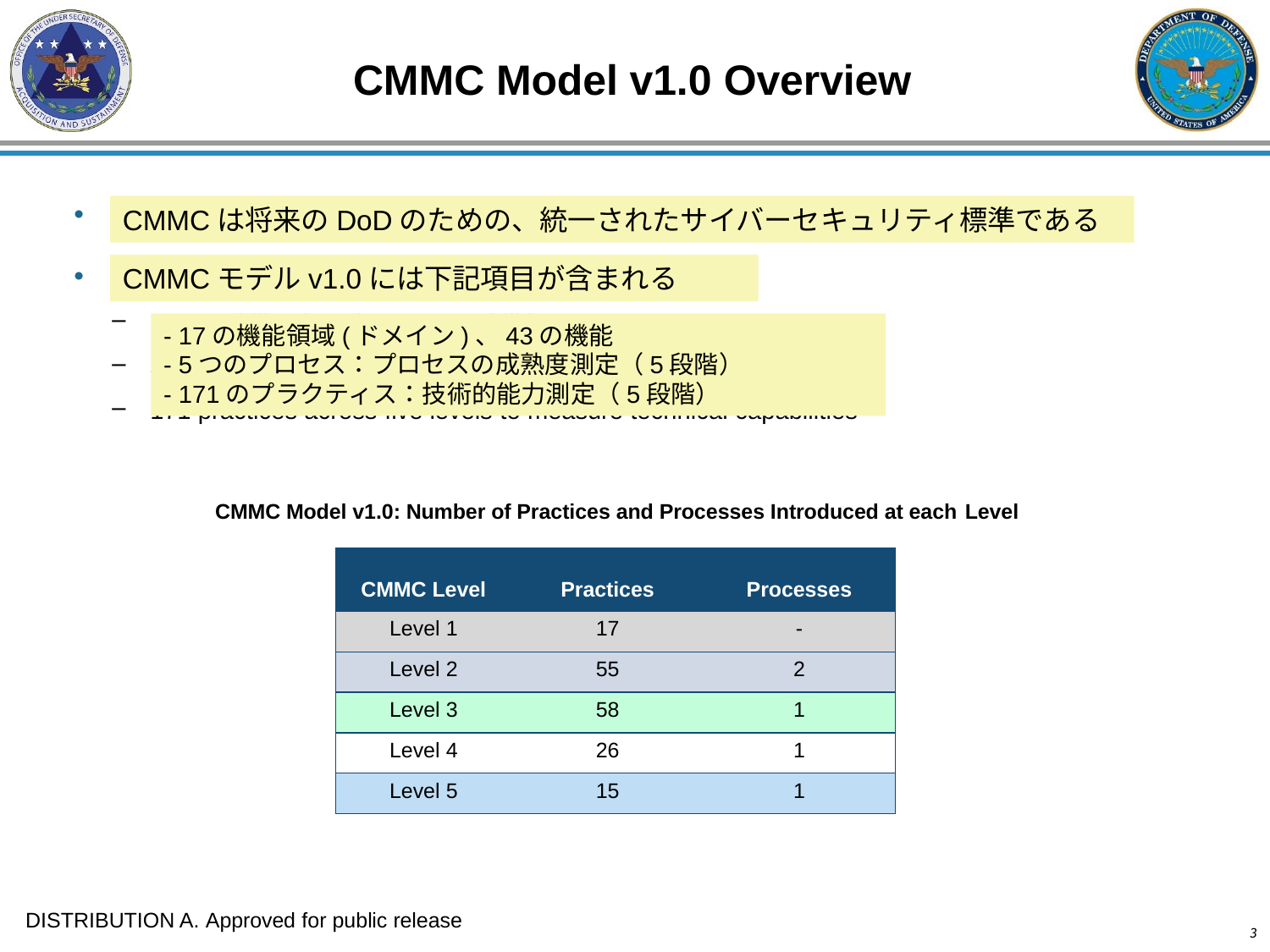

# CMMC Model v1.0 Overview
CMMCは将来のDoDのための、統一されたサイバーセキュリティ標準である
CMMC is a unified cybersecurity standard for future DoD acquisitions
CMMC Model v1.0 encompasses the following:
17 capability domains; 43 capabilities
5 processes across five levels to measure process maturity
171 practices across five levels to measure technical capabilities
CMMCモデルv1.0には下記項目が含まれる
- 17の機能領域(ドメイン)、43の機能
- 5つのプロセス：プロセスの成熟度測定（5段階）
- 171のプラクティス：技術的能力測定（5段階）
CMMC Model v1.0: Number of Practices and Processes Introduced at each Level
| CMMC Level | Practices | Processes |
| --- | --- | --- |
| Level 1 | 17 | - |
| Level 2 | 55 | 2 |
| Level 3 | 58 | 1 |
| Level 4 | 26 | 1 |
| Level 5 | 15 | 1 |
DISTRIBUTION A. Approved for public release
3